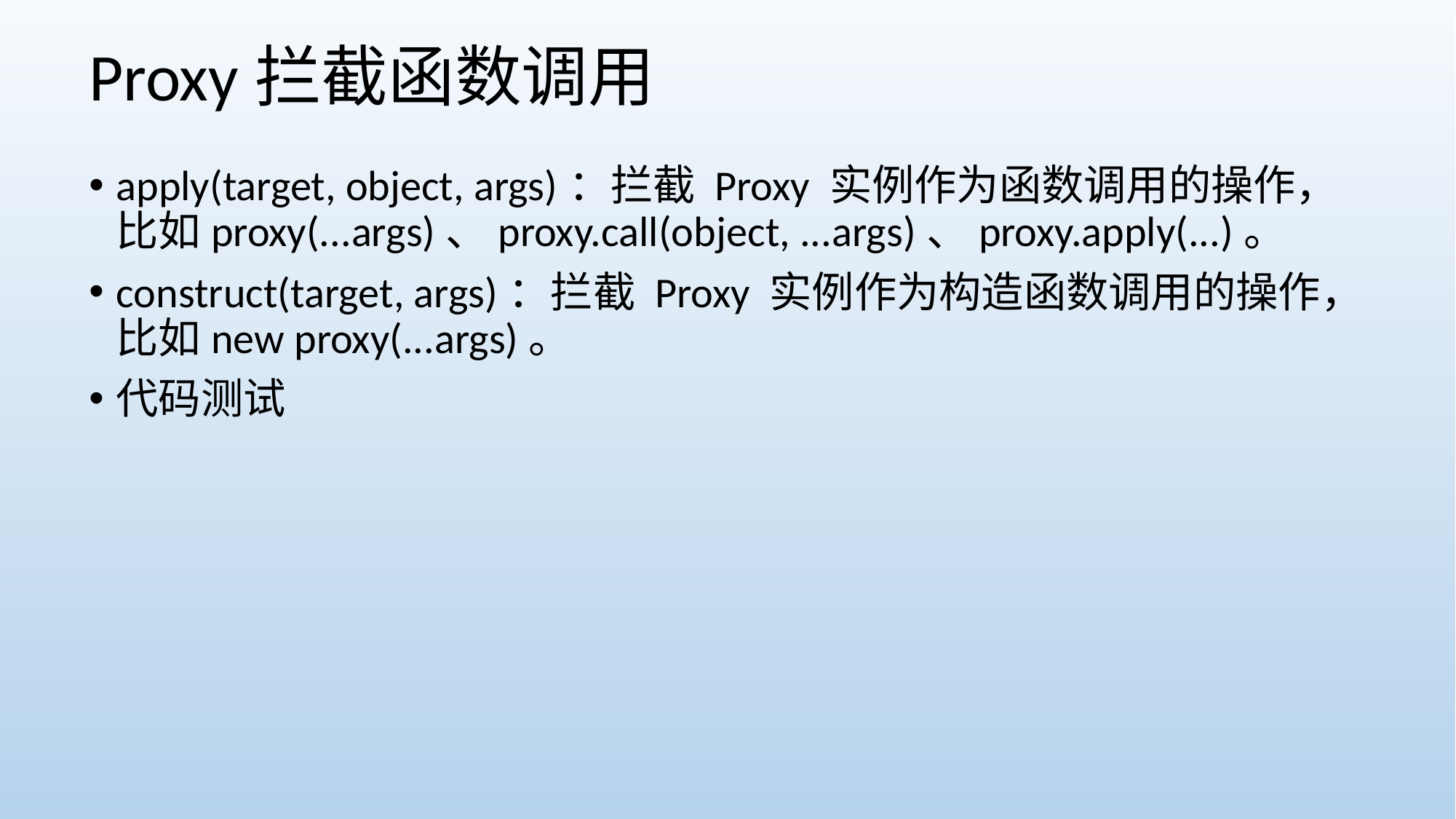

# Proxy拦截函数调用
apply(target, object, args)：拦截 Proxy 实例作为函数调用的操作，比如proxy(...args)、proxy.call(object, ...args)、proxy.apply(...)。
construct(target, args)：拦截 Proxy 实例作为构造函数调用的操作，比如new proxy(...args)。
代码测试